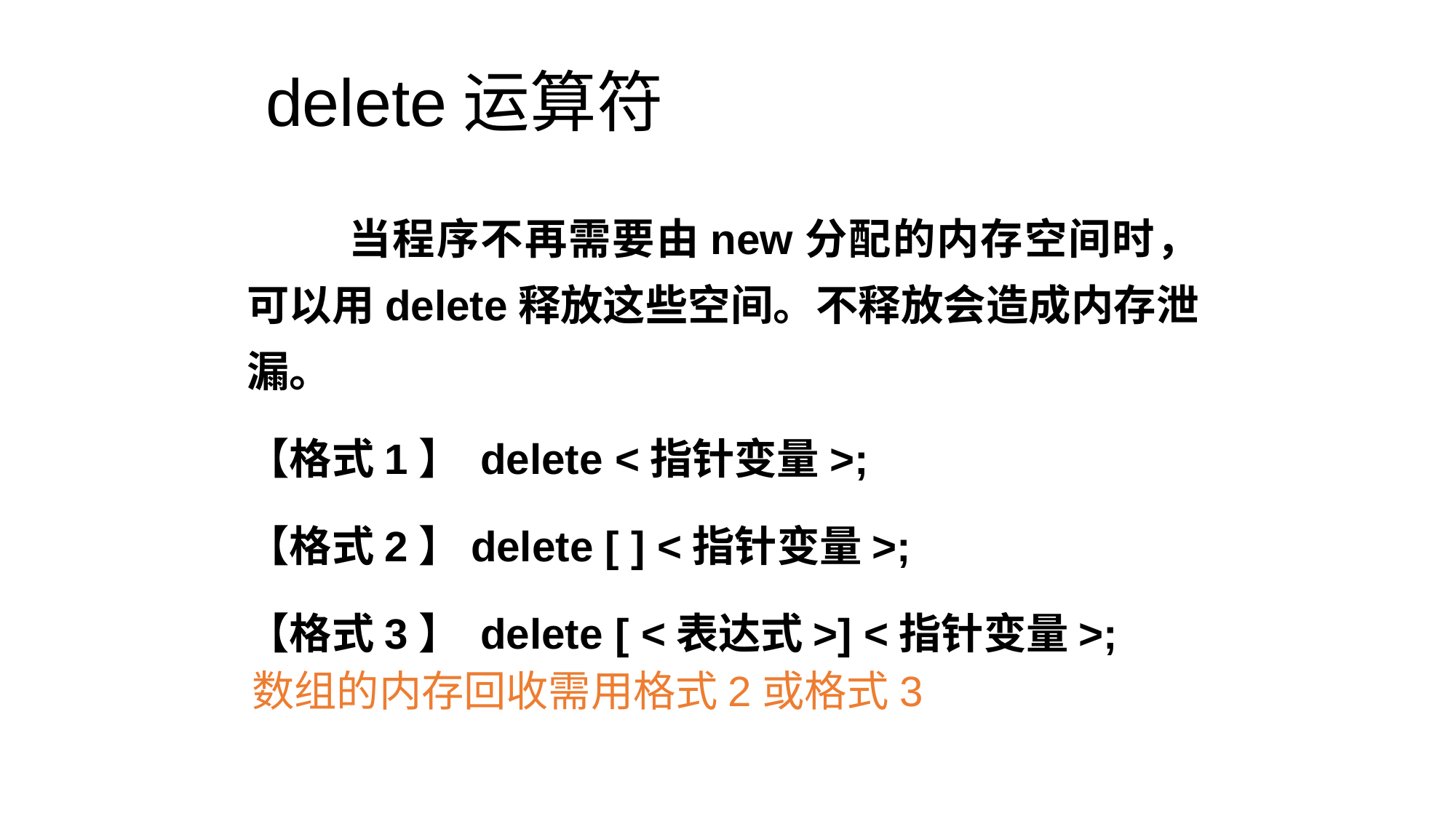

# delete运算符
        当程序不再需要由new分配的内存空间时，可以用delete释放这些空间。不释放会造成内存泄漏。
【格式1】 delete <指针变量>;
【格式2】delete [ ] <指针变量>;
【格式3】 delete [ <表达式>] <指针变量>;
数组的内存回收需用格式2或格式3